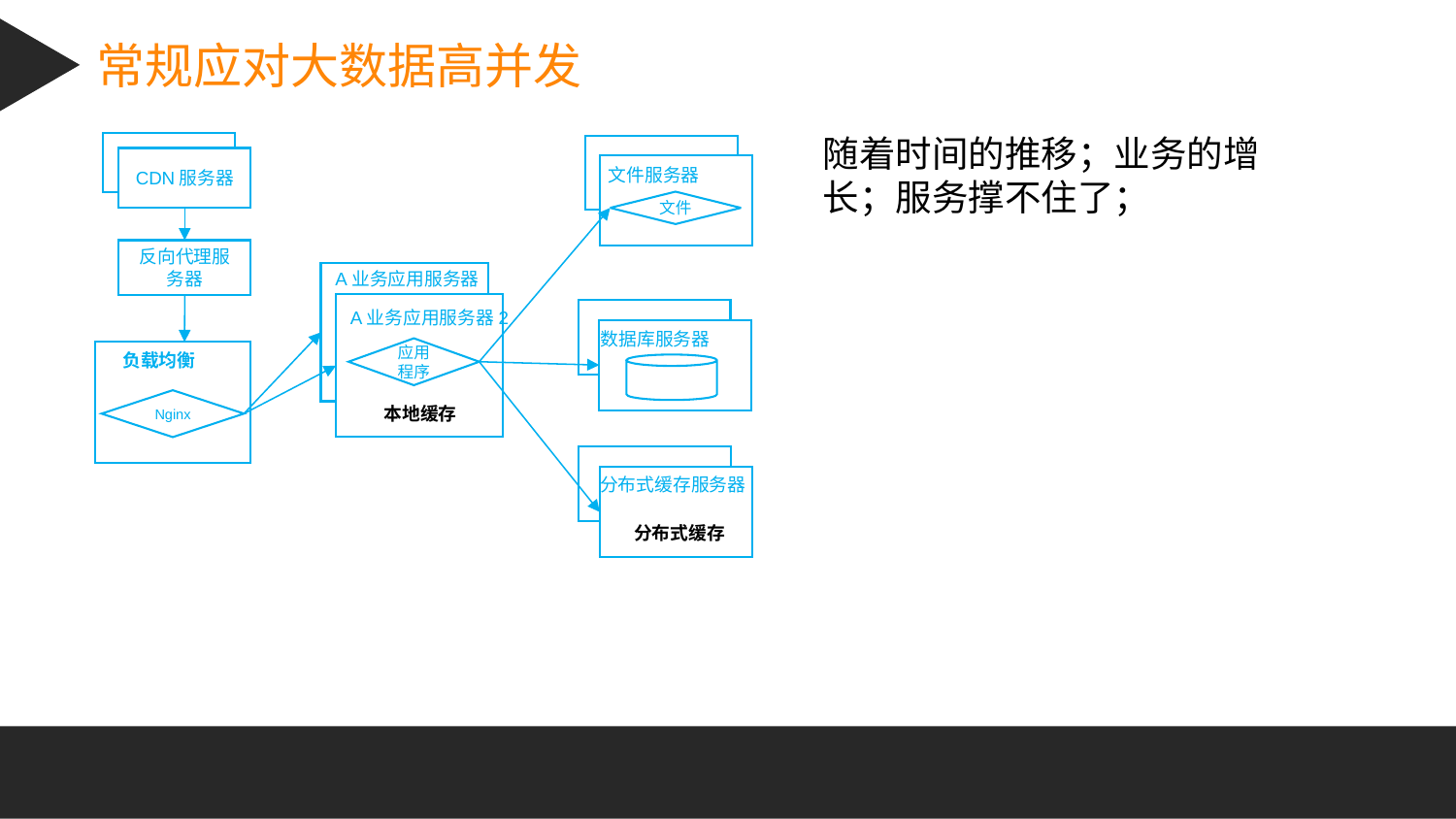

常规应对大数据高并发
随着时间的推移；业务的增长；服务撑不住了；

CDN服务器

文件服务器
文件
反向代理服务器
A业务应用服务器1

A业务应用服务器2

数据库服务器
应用程序

负载均衡

Nginx
本地缓存

分布式缓存服务器

分布式缓存